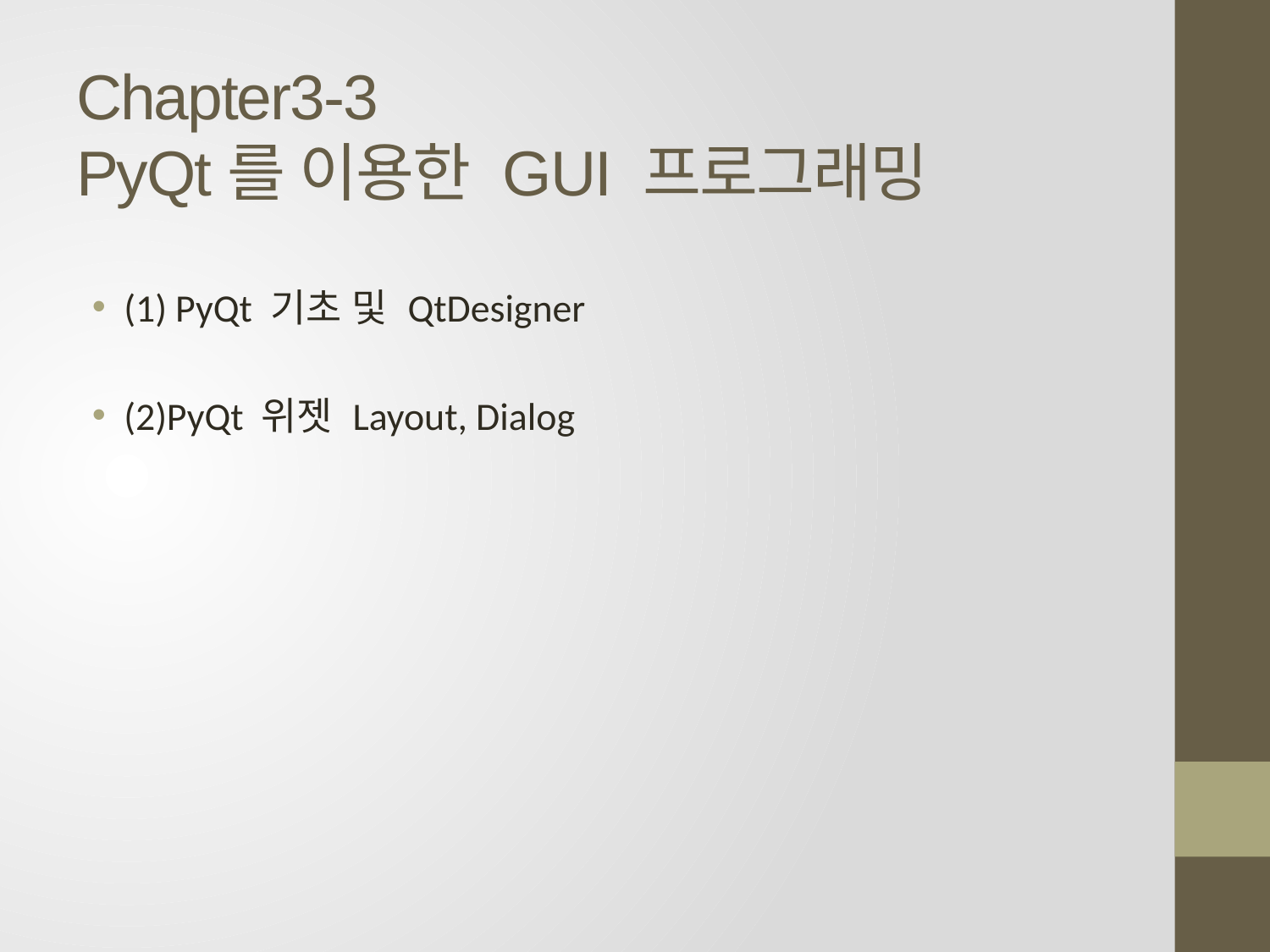

# Chapter3-3 PyQt를 이용한 GUI 프로그래밍

(1) PyQt 기초 및 QtDesigner

(2)PyQt 위젯 Layout, Dialog